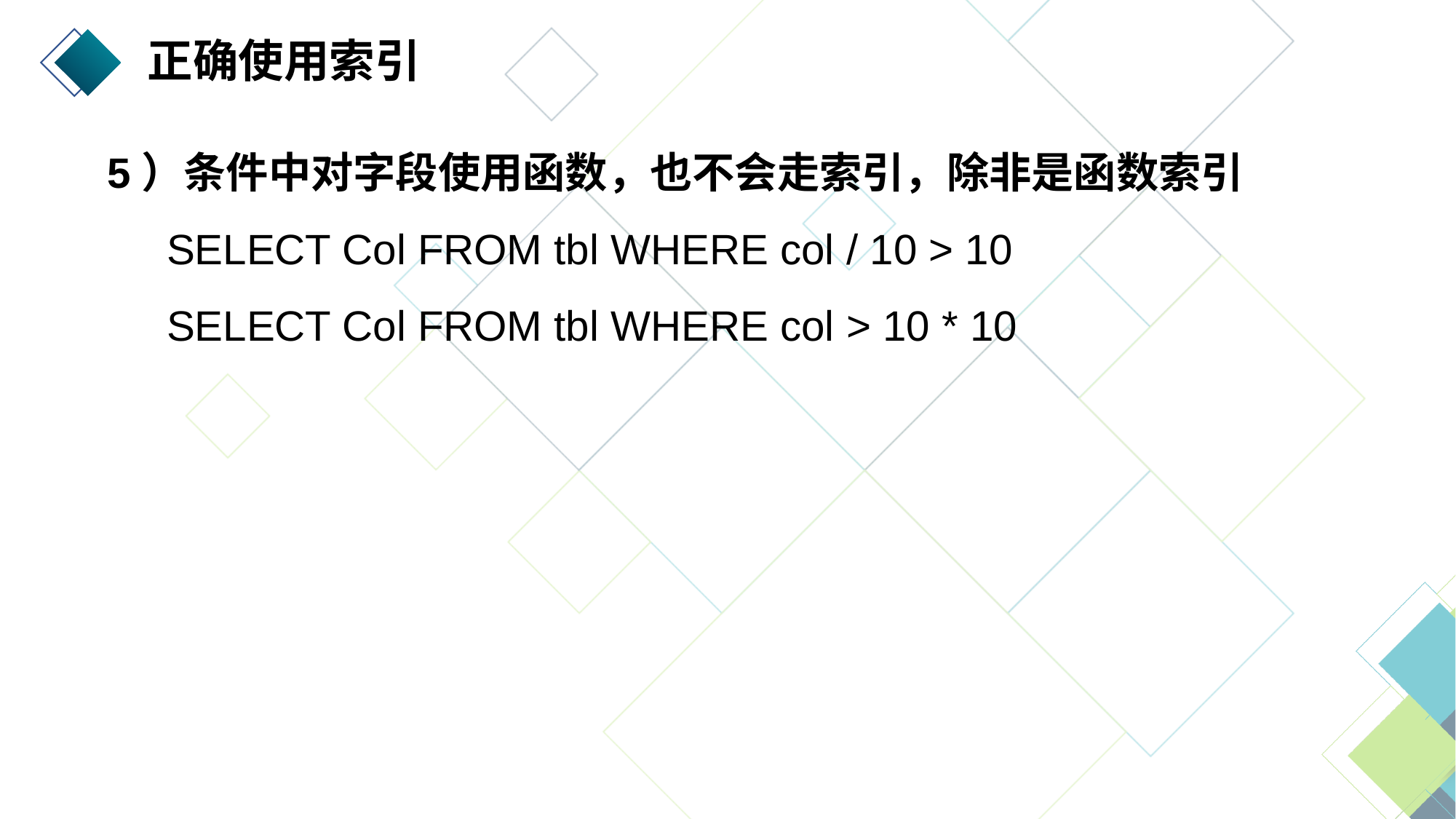

正确使用索引
5）条件中对字段使用函数，也不会走索引，除非是函数索引
     SELECT Col FROM tbl WHERE col / 10 > 10
     SELECT Col FROM tbl WHERE col > 10 * 10